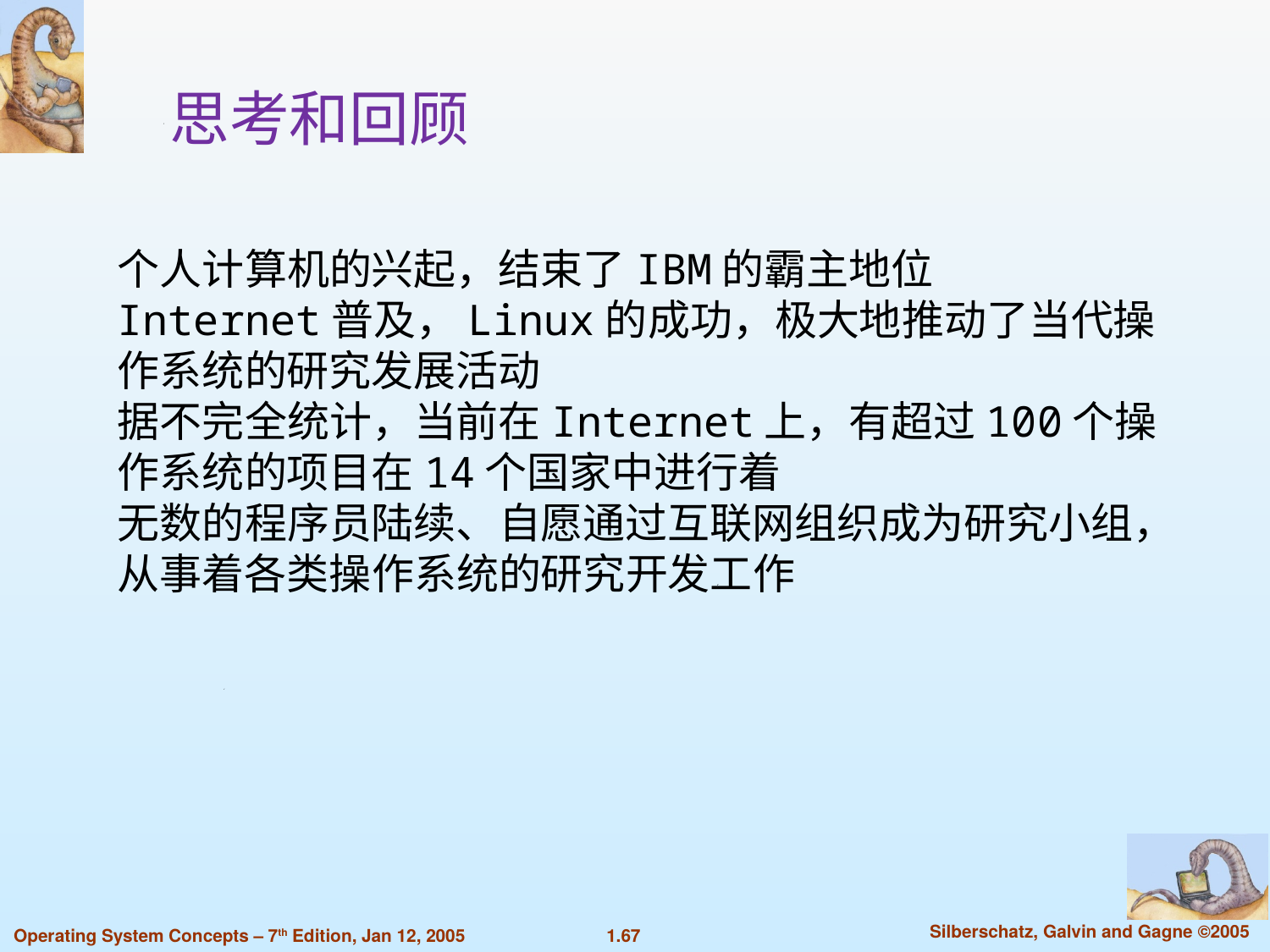

思考和回顾
个人计算机的兴起，结束了IBM的霸主地位
Internet普及，Linux的成功，极大地推动了当代操作系统的研究发展活动
据不完全统计，当前在Internet上，有超过100个操作系统的项目在14个国家中进行着
无数的程序员陆续、自愿通过互联网组织成为研究小组，从事着各类操作系统的研究开发工作